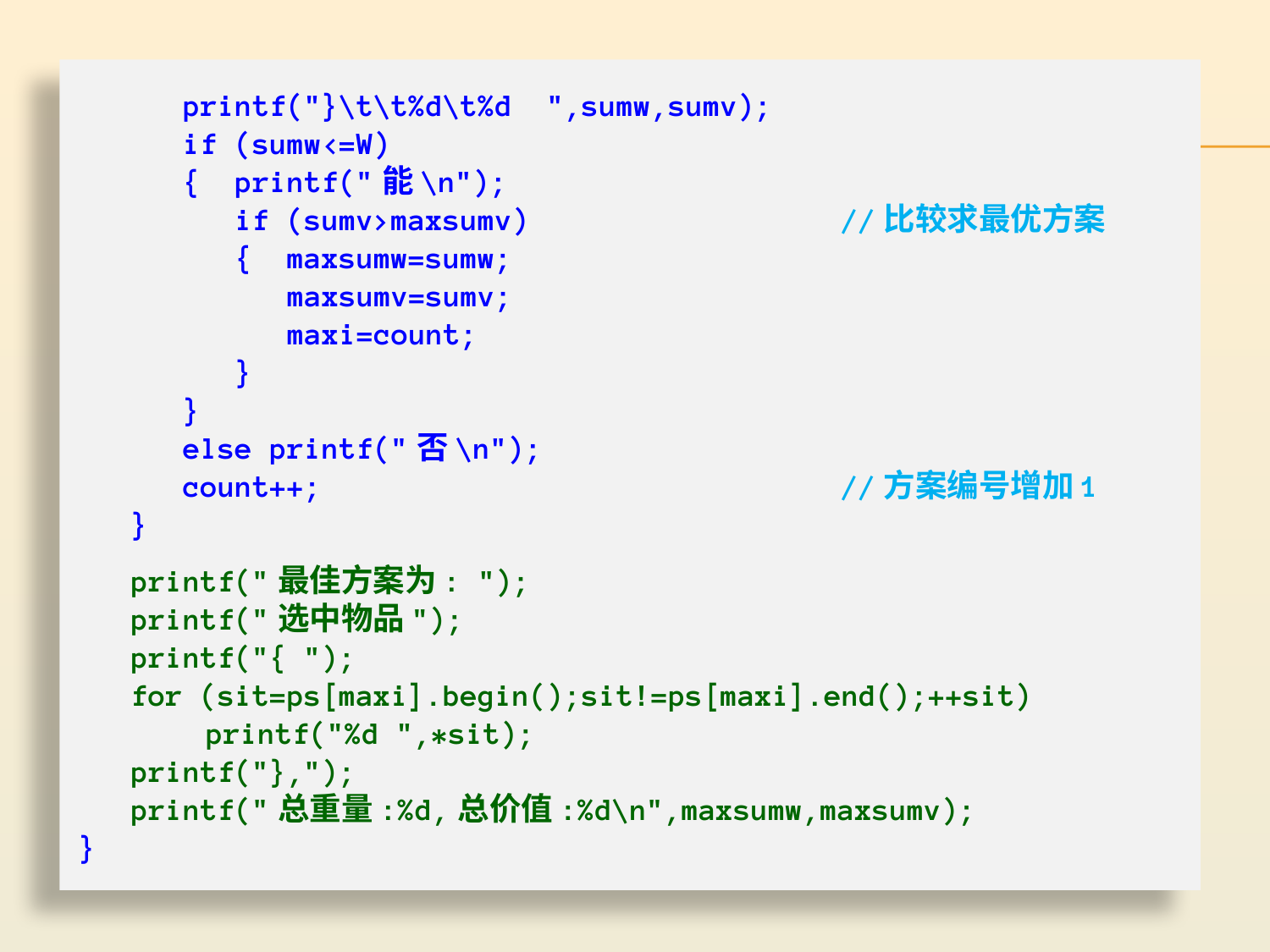

printf("}\t\t%d\t%d  ",sumw,sumv);
      if (sumw<=W)
      {  printf("能\n");
         if (sumv>maxsumv)			//比较求最优方案
         {  maxsumw=sumw;
            maxsumv=sumv;
            maxi=count;
         }
      }
      else printf("否\n");
      count++;					//方案编号增加1
   }
   printf("最佳方案为: ");
   printf("选中物品");
   printf("{ ");
   for (sit=ps[maxi].begin();sit!=ps[maxi].end();++sit)
	printf("%d ",*sit);
   printf("},");
   printf("总重量:%d,总价值:%d\n",maxsumw,maxsumv);
}